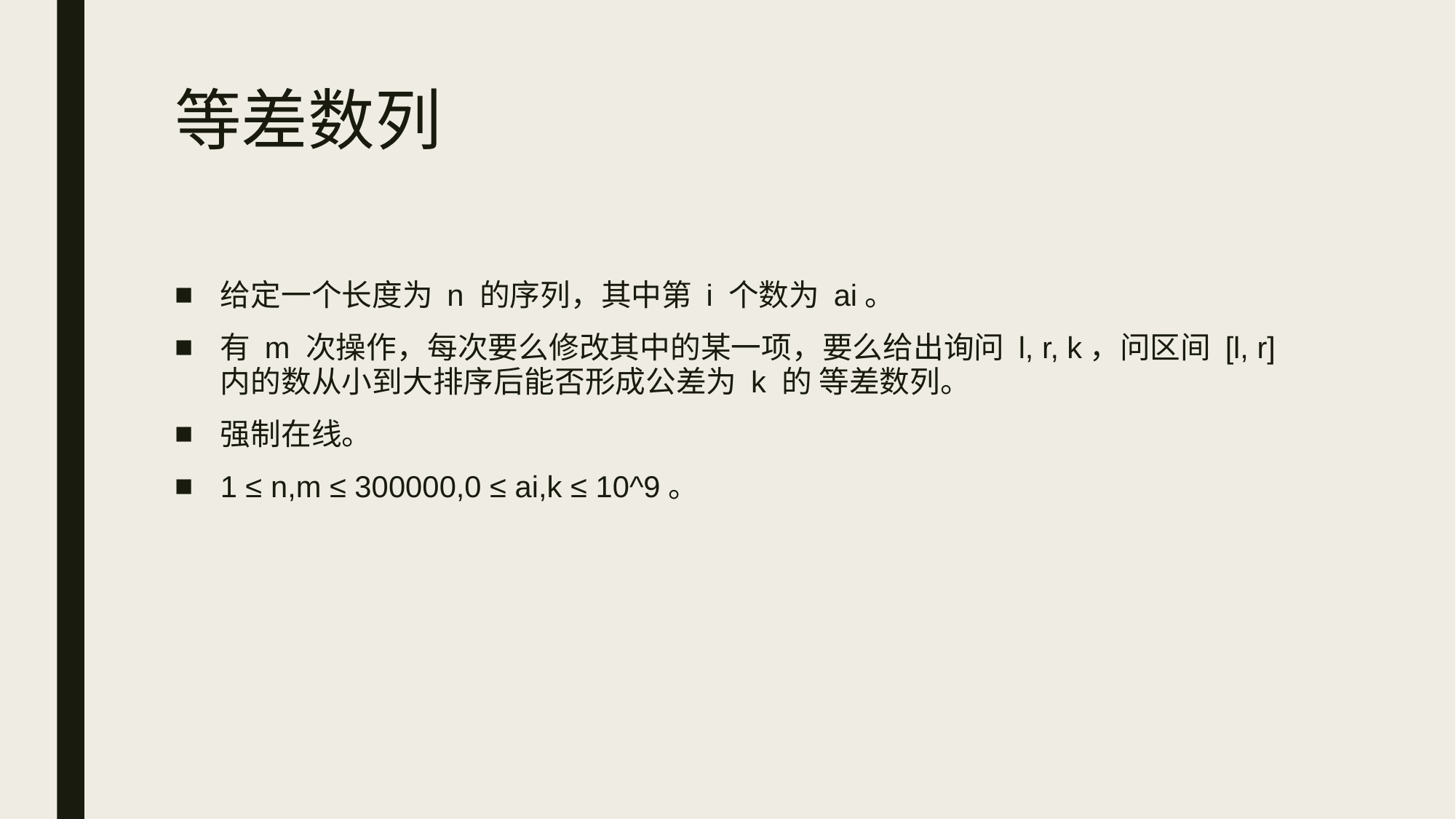

# 等差数列
给定一个长度为 n 的序列，其中第 i 个数为 ai。
有 m 次操作，每次要么修改其中的某一项，要么给出询问 l, r, k，问区间 [l, r] 内的数从小到大排序后能否形成公差为 k 的 等差数列。
强制在线。
1 ≤ n,m ≤ 300000,0 ≤ ai,k ≤ 10^9。